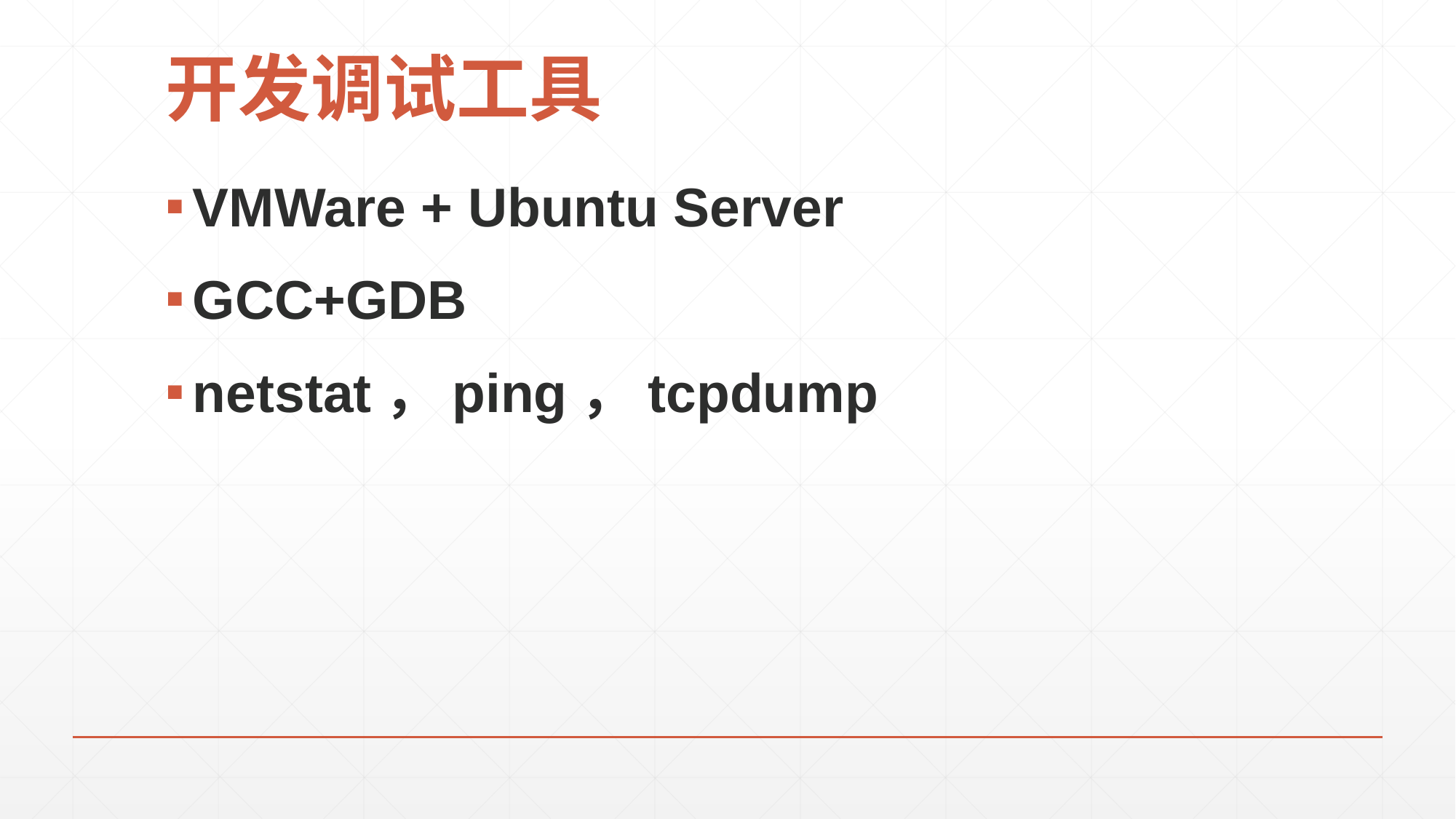

# 开发调试工具
VMWare + Ubuntu Server
GCC+GDB
netstat，ping，tcpdump